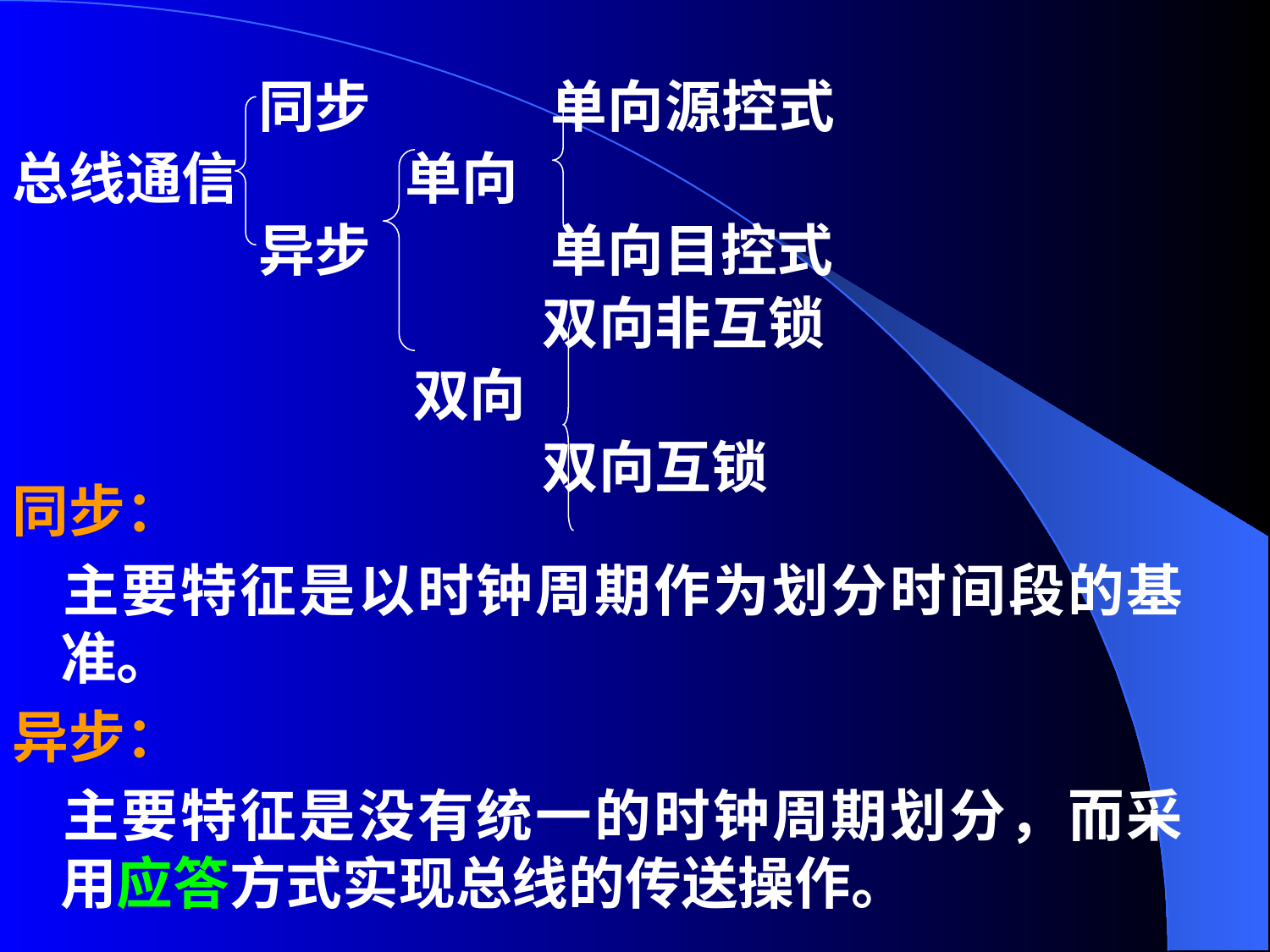

同步              单向源控式
总线通信             单向
                  异步              单向目控式
                                        双向非互锁
                              双向
                                        双向互锁

同步：
	主要特征是以时钟周期作为划分时间段的基准。
异步：
	主要特征是没有统一的时钟周期划分，而采用应答方式实现总线的传送操作。
26